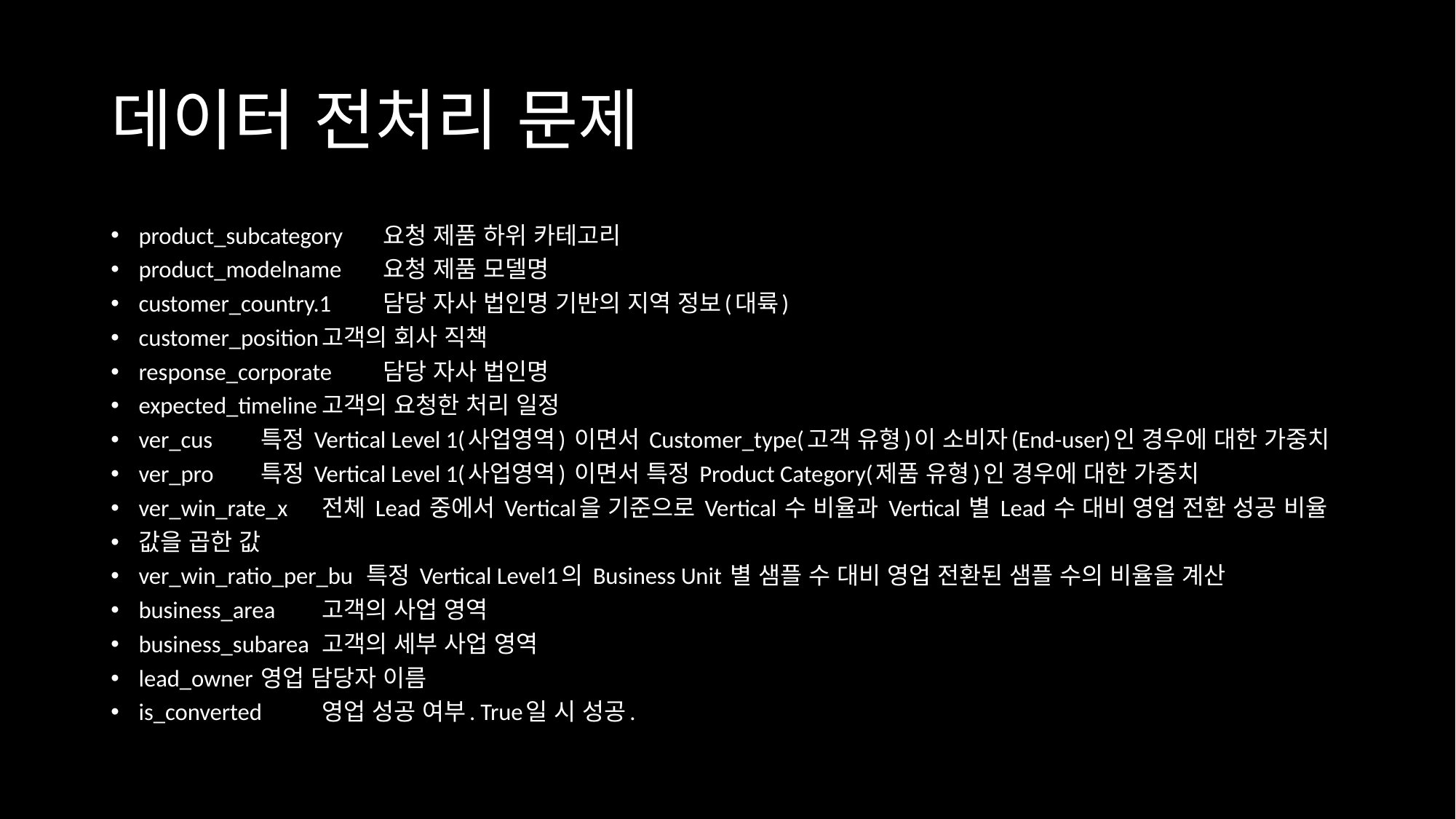

# 데이터 전처리 문제
product_subcategory	요청 제품 하위 카테고리
product_modelname	요청 제품 모델명
customer_country.1	담당 자사 법인명 기반의 지역 정보(대륙)
customer_position	고객의 회사 직책
response_corporate	담당 자사 법인명
expected_timeline	고객의 요청한 처리 일정
ver_cus	특정 Vertical Level 1(사업영역) 이면서 Customer_type(고객 유형)이 소비자(End-user)인 경우에 대한 가중치
ver_pro	특정 Vertical Level 1(사업영역) 이면서 특정 Product Category(제품 유형)인 경우에 대한 가중치
ver_win_rate_x	전체 Lead 중에서 Vertical을 기준으로 Vertical 수 비율과 Vertical 별 Lead 수 대비 영업 전환 성공 비율
값을 곱한 값
ver_win_ratio_per_bu  특정 Vertical Level1의 Business Unit 별 샘플 수 대비 영업 전환된 샘플 수의 비율을 계산
business_area	고객의 사업 영역
business_subarea	고객의 세부 사업 영역
lead_owner	영업 담당자 이름
is_converted	영업 성공 여부. True일 시 성공.